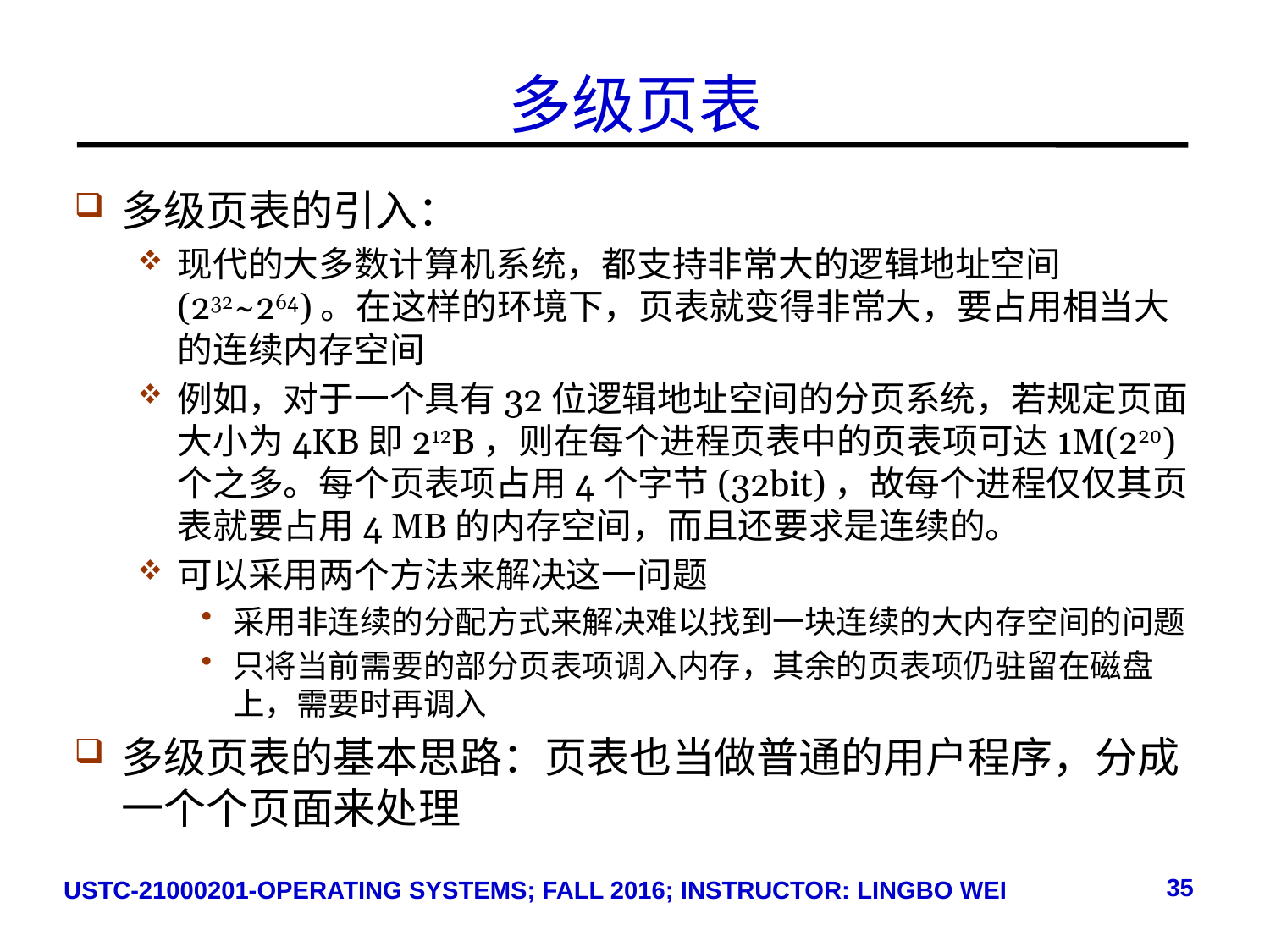

# 多级页表
多级页表的引入：
现代的大多数计算机系统，都支持非常大的逻辑地址空间(232~264)。在这样的环境下，页表就变得非常大，要占用相当大的连续内存空间
例如，对于一个具有32位逻辑地址空间的分页系统，若规定页面大小为4KB即212B，则在每个进程页表中的页表项可达1M(220)个之多。每个页表项占用4个字节(32bit)，故每个进程仅仅其页表就要占用4 MB的内存空间，而且还要求是连续的。
可以采用两个方法来解决这一问题
采用非连续的分配方式来解决难以找到一块连续的大内存空间的问题
只将当前需要的部分页表项调入内存，其余的页表项仍驻留在磁盘上，需要时再调入
多级页表的基本思路：页表也当做普通的用户程序，分成一个个页面来处理

35
USTC-21000201-OPERATING SYSTEMS; FALL 2016; INSTRUCTOR: LINGBO WEI